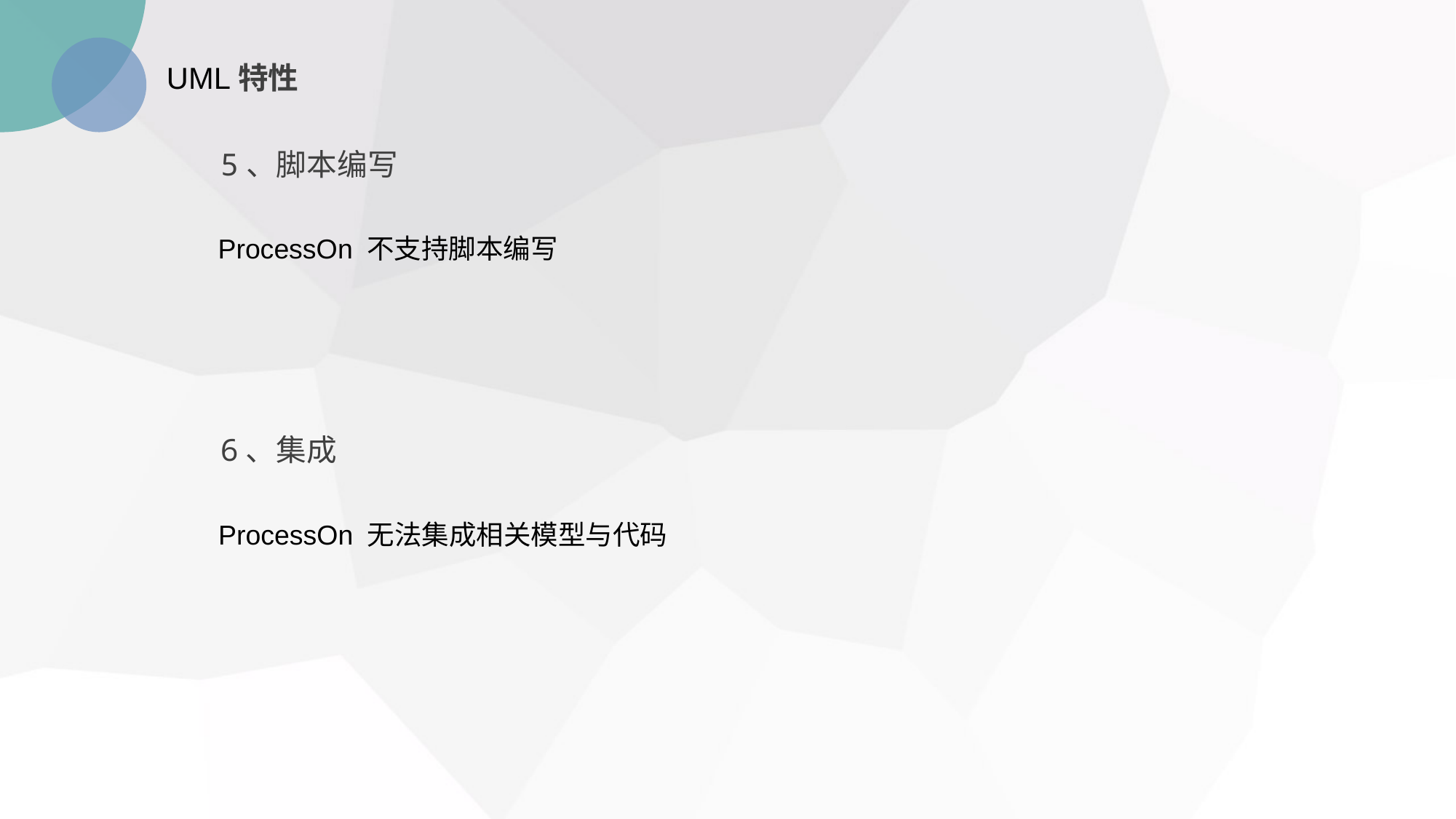

UML特性
5、脚本编写
ProcessOn 不支持脚本编写
6、集成
ProcessOn 无法集成相关模型与代码